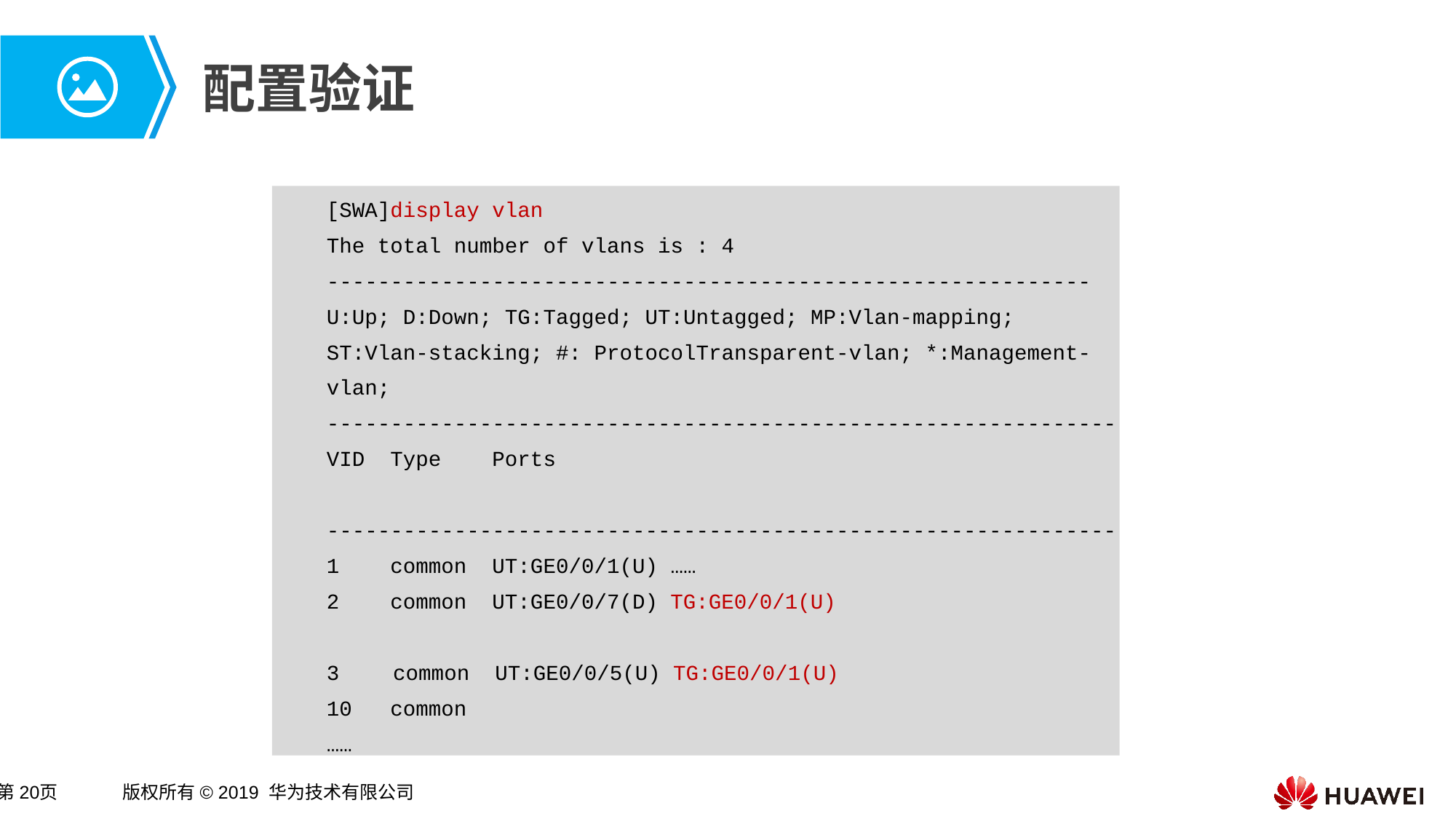

# 配置验证
[SWA]display vlan
The total number of vlans is : 4
------------------------------------------------------------
U:Up; D:Down; TG:Tagged; UT:Untagged; MP:Vlan-mapping; ST:Vlan-stacking; #: ProtocolTransparent-vlan; *:Management-vlan;
--------------------------------------------------------------
VID  Type    Ports
--------------------------------------------------------------
1    common  UT:GE0/0/1(U) ……
2    common  UT:GE0/0/7(D) TG:GE0/0/1(U)
  common  UT:GE0/0/5(U) TG:GE0/0/1(U)
10   common
……